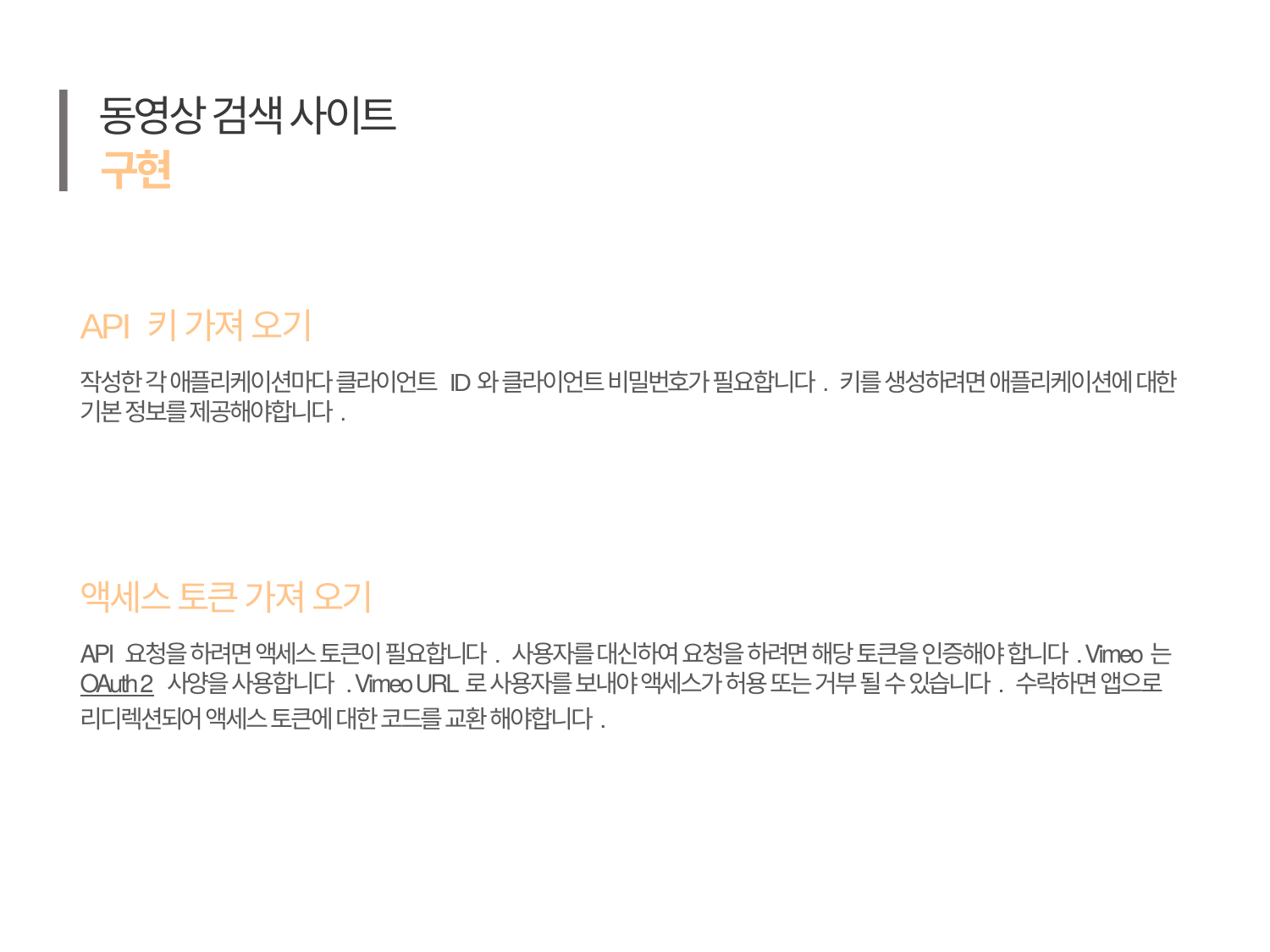

동영상 검색 사이트

구현
API 키 가져 오기

작성한 각 애플리케이션마다 클라이언트 ID와 클라이언트 비밀번호가 필요합니다. 키를 생성하려면 애플리케이션에 대한 기본 정보를 제공해야합니다.
액세스 토큰 가져 오기

API 요청을 하려면 액세스 토큰이 필요합니다. 사용자를 대신하여 요청을 하려면 해당 토큰을 인증해야 합니다. Vimeo는 OAuth 2 사양을 사용합니다 . Vimeo URL로 사용자를 보내야 액세스가 허용 또는 거부 될 수 있습니다. 수락하면 앱으로 리디렉션되어 액세스 토큰에 대한 코드를 교환 해야합니다.